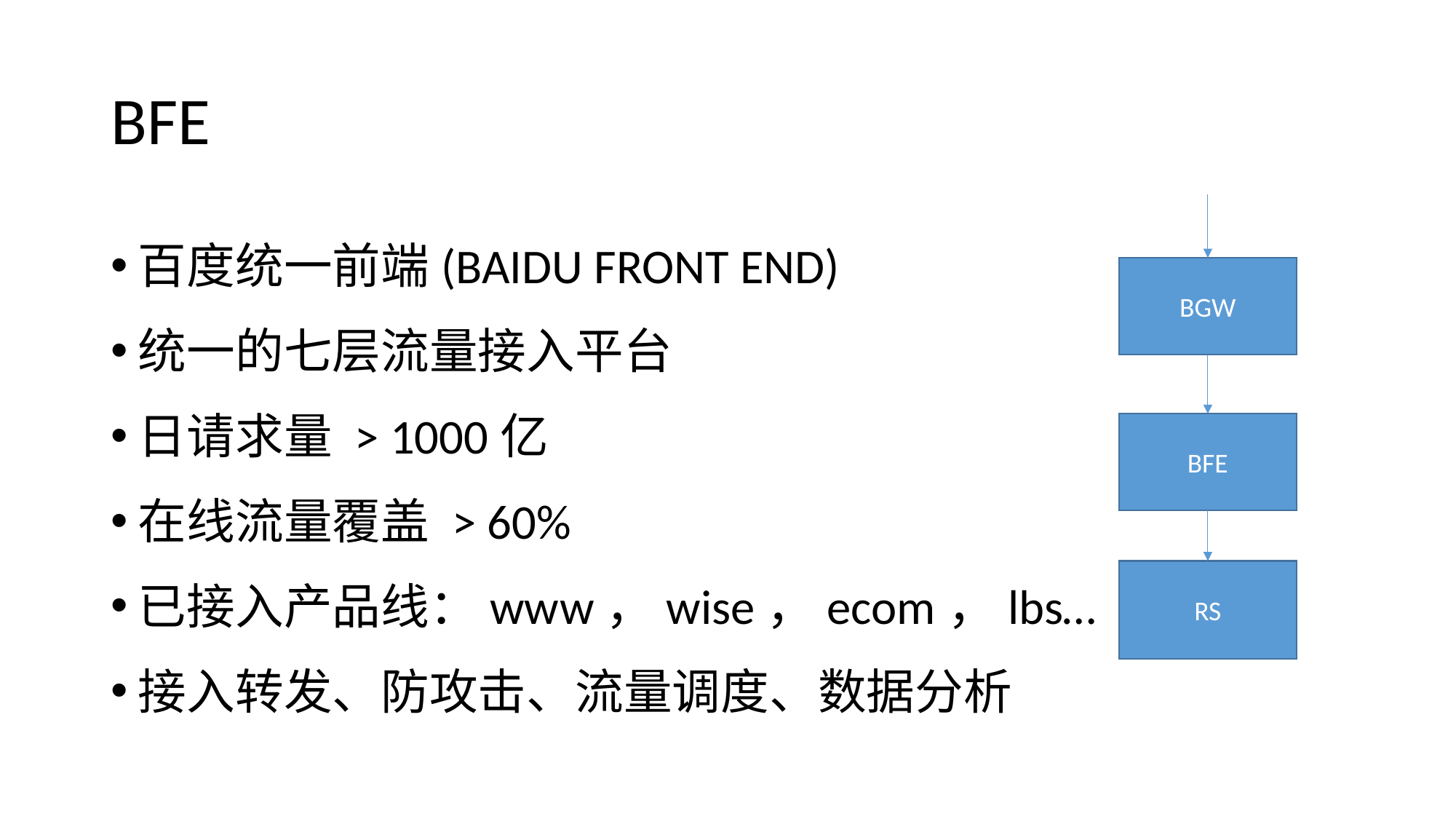

# BFE

百度统一前端(BAIDU FRONT END)
统一的七层流量接入平台
日请求量 > 1000亿
在线流量覆盖 > 60%
已接入产品线：www，wise，ecom，lbs…
接入转发、防攻击、流量调度、数据分析
BGW
BFE
RS